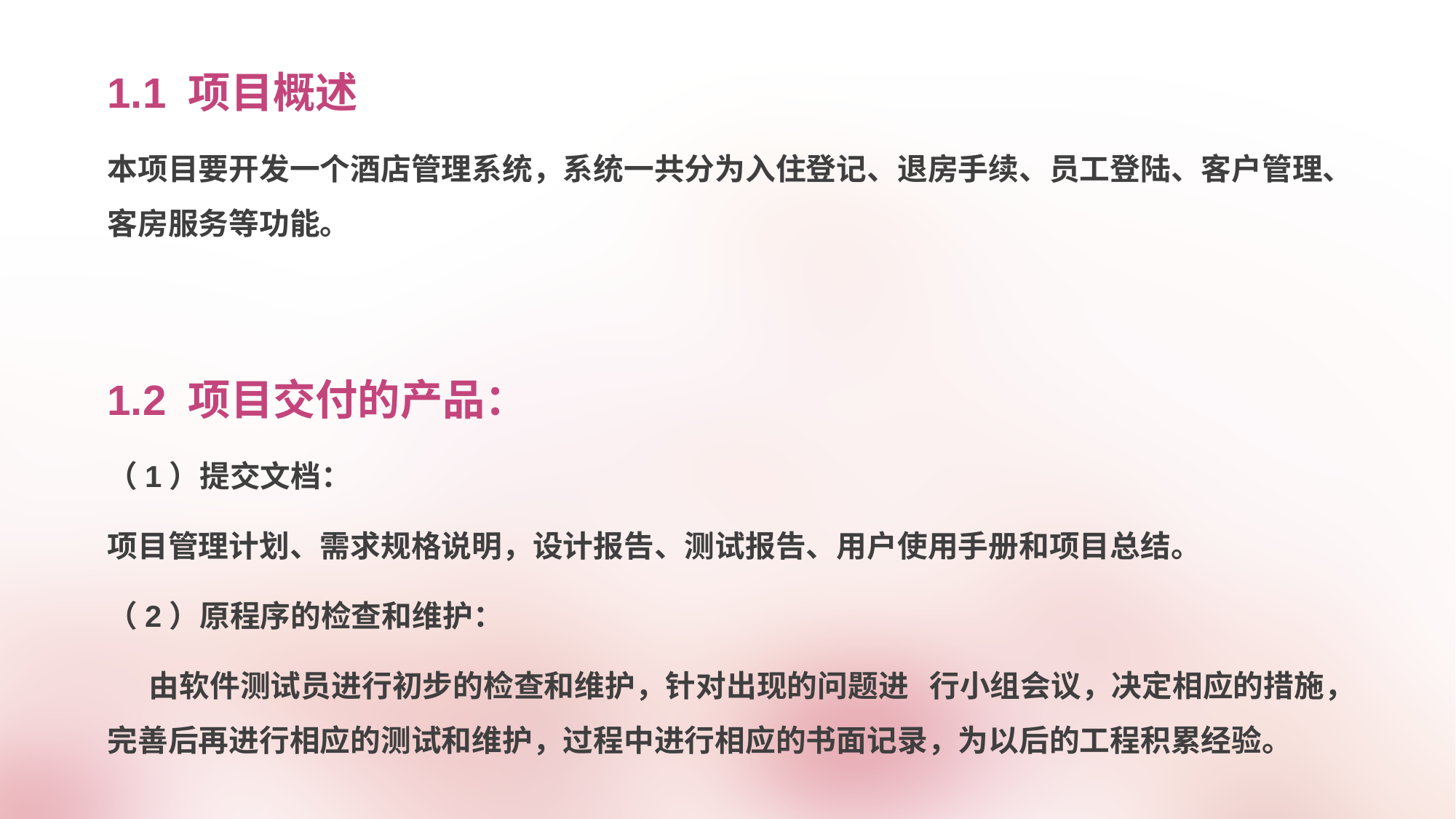

1.1 项目概述
本项目要开发一个酒店管理系统，系统一共分为入住登记、退房手续、员工登陆、客户管理、客房服务等功能。

1.2 项目交付的产品：
（1）提交文档：
项目管理计划、需求规格说明，设计报告、测试报告、用户使用手册和项目总结。
（2）原程序的检查和维护：
     由软件测试员进行初步的检查和维护，针对出现的问题进   行小组会议，决定相应的措施，完善后再进行相应的测试和维护，过程中进行相应的书面记录，为以后的工程积累经验。